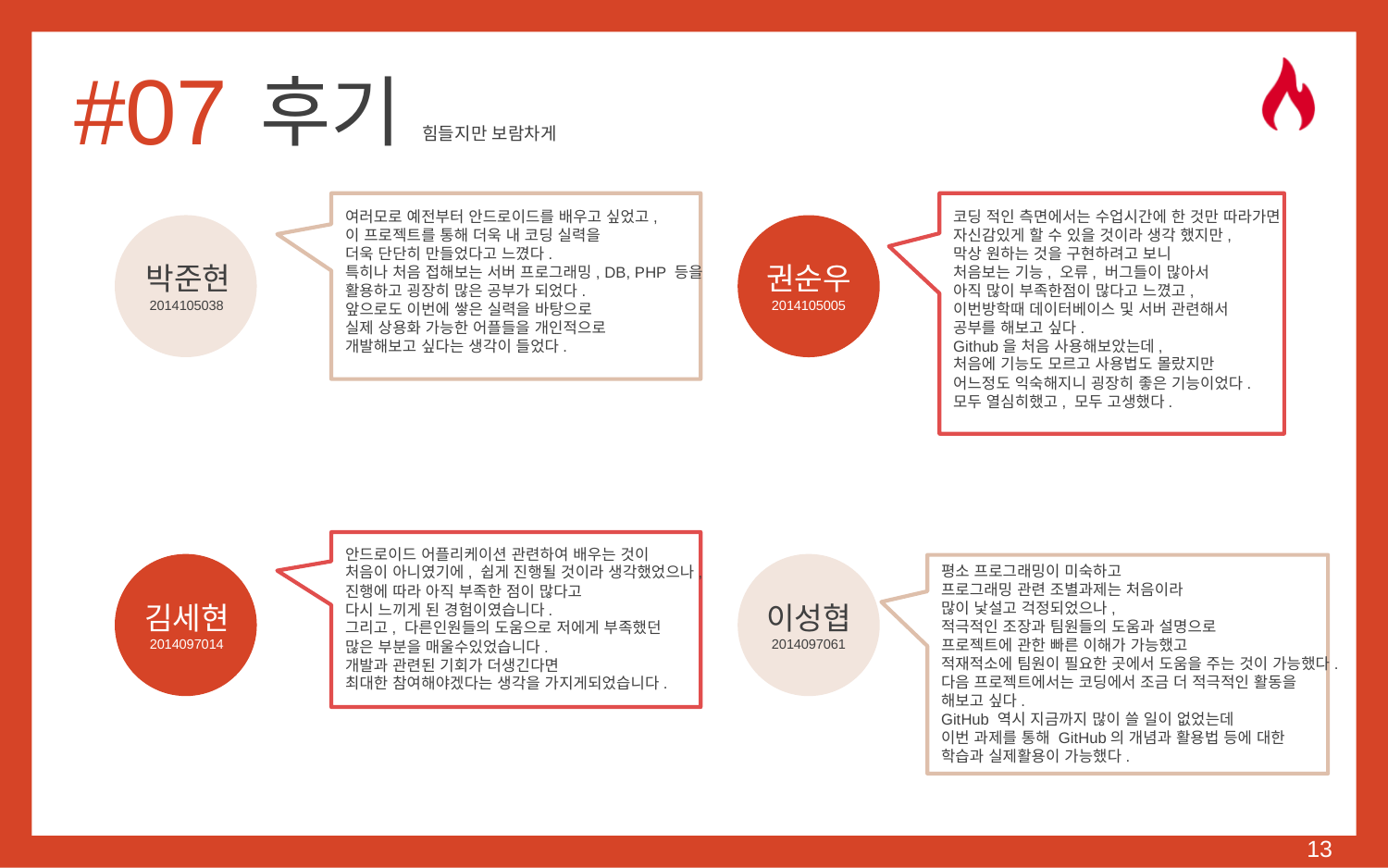

#07
# 후기 힘들지만 보람차게

여러모로 예전부터 안드로이드를 배우고 싶었고,
이 프로젝트를 통해 더욱 내 코딩 실력을
더욱 단단히 만들었다고 느꼈다.
특히나 처음 접해보는 서버 프로그래밍, DB, PHP 등을
활용하고 굉장히 많은 공부가 되었다.
앞으로도 이번에 쌓은 실력을 바탕으로
실제 상용화 가능한 어플들을 개인적으로
개발해보고 싶다는 생각이 들었다.
코딩 적인 측면에서는 수업시간에 한 것만 따라가면
자신감있게 할 수 있을 것이라 생각 했지만,
막상 원하는 것을 구현하려고 보니
처음보는 기능, 오류, 버그들이 많아서
아직 많이 부족한점이 많다고 느꼈고,
이번방학때 데이터베이스 및 서버 관련해서
공부를 해보고 싶다.
Github을 처음 사용해보았는데,
처음에 기능도 모르고 사용법도 몰랐지만
어느정도 익숙해지니 굉장히 좋은 기능이었다.
모두 열심히했고, 모두 고생했다.

박준현
2014105038

권순우
2014105005

안드로이드 어플리케이션 관련하여 배우는 것이
처음이 아니였기에, 쉽게 진행될 것이라 생각했었으나,
진행에 따라 아직 부족한 점이 많다고
다시 느끼게 된 경험이였습니다.
그리고, 다른인원들의 도움으로 저에게 부족했던
많은 부분을 매울수있었습니다.
개발과 관련된 기회가 더생긴다면
최대한 참여해야겠다는 생각을 가지게되었습니다.

김세현
2014097014

평소 프로그래밍이 미숙하고
프로그래밍 관련 조별과제는 처음이라
많이 낯설고 걱정되었으나,
적극적인 조장과 팀원들의 도움과 설명으로
프로젝트에 관한 빠른 이해가 가능했고
적재적소에 팀원이 필요한 곳에서 도움을 주는 것이 가능했다.
다음 프로젝트에서는 코딩에서 조금 더 적극적인 활동을
해보고 싶다.
GitHub 역시 지금까지 많이 쓸 일이 없었는데
이번 과제를 통해 GitHub의 개념과 활용법 등에 대한
학습과 실제활용이 가능했다.
이성협
2014097061
13